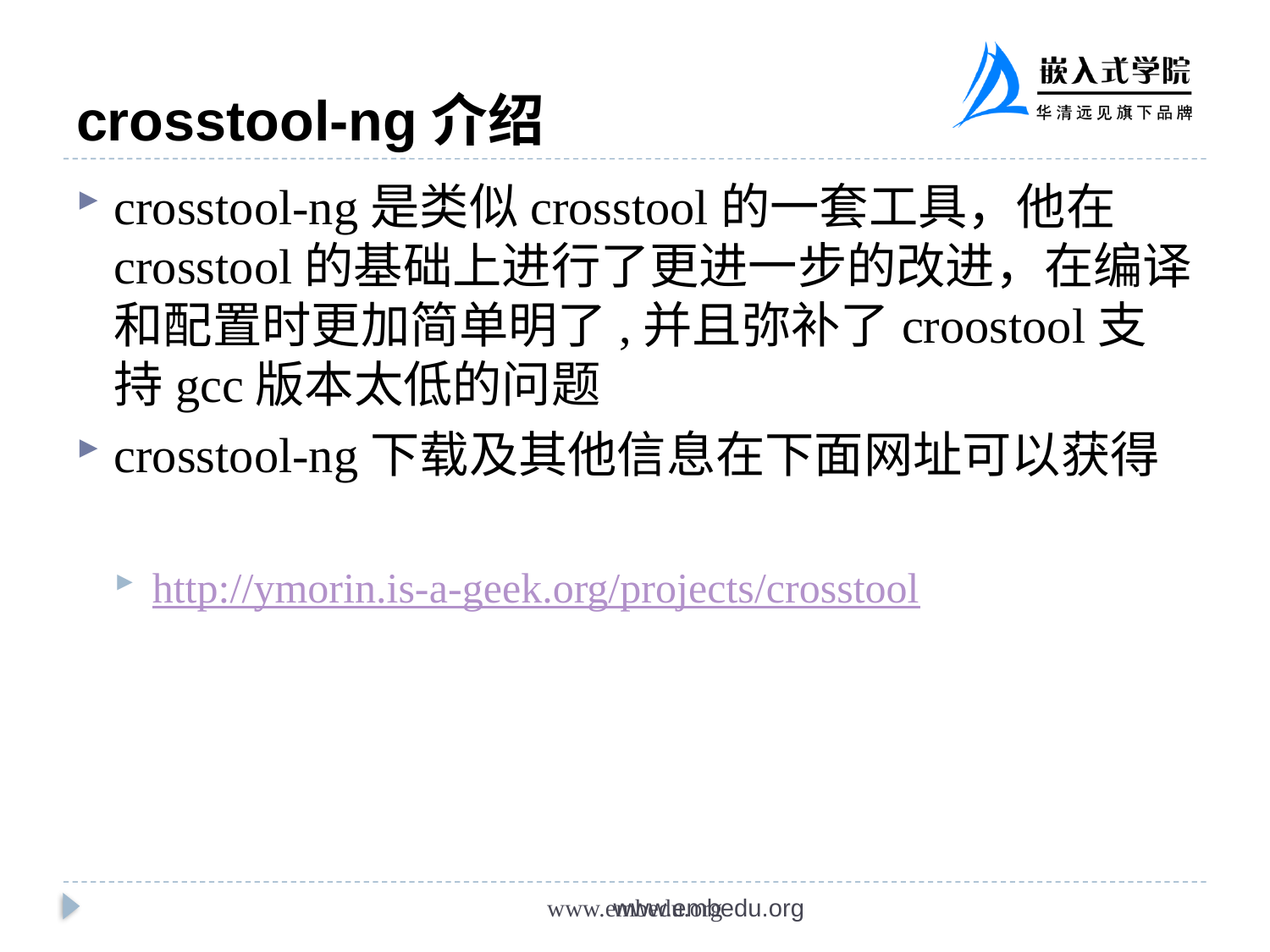

# crosstool-ng介绍
crosstool-ng是类似crosstool的一套工具，他在crosstool的基础上进行了更进一步的改进，在编译和配置时更加简单明了,并且弥补了croostool支持gcc版本太低的问题
crosstool-ng下载及其他信息在下面网址可以获得

http://ymorin.is-a-geek.org/projects/crosstool
www.embedu.org
www.embedu.org